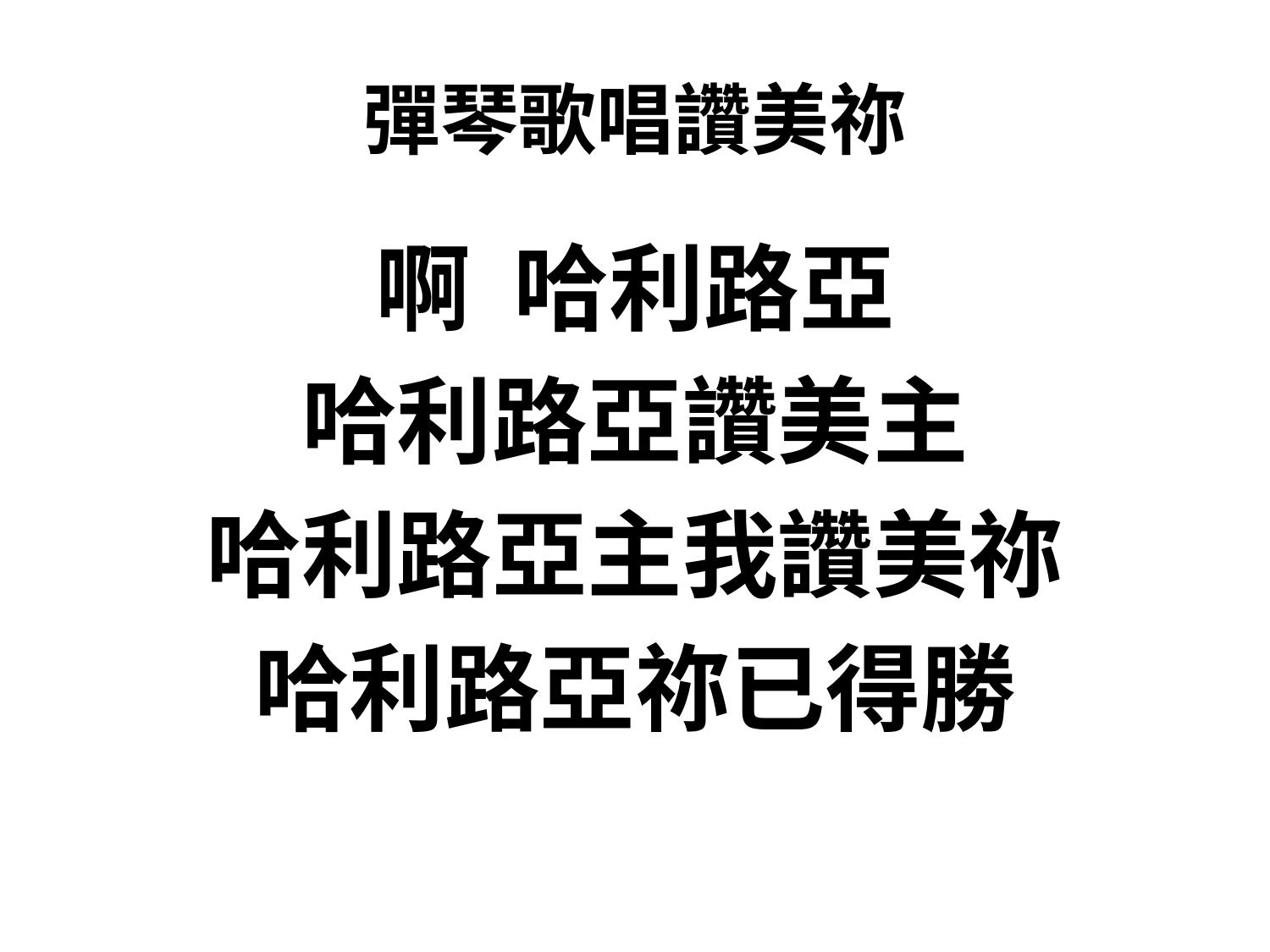

# 彈琴歌唱讚美祢
啊  哈利路亞
哈利路亞讚美主
哈利路亞主我讚美祢
哈利路亞祢已得勝